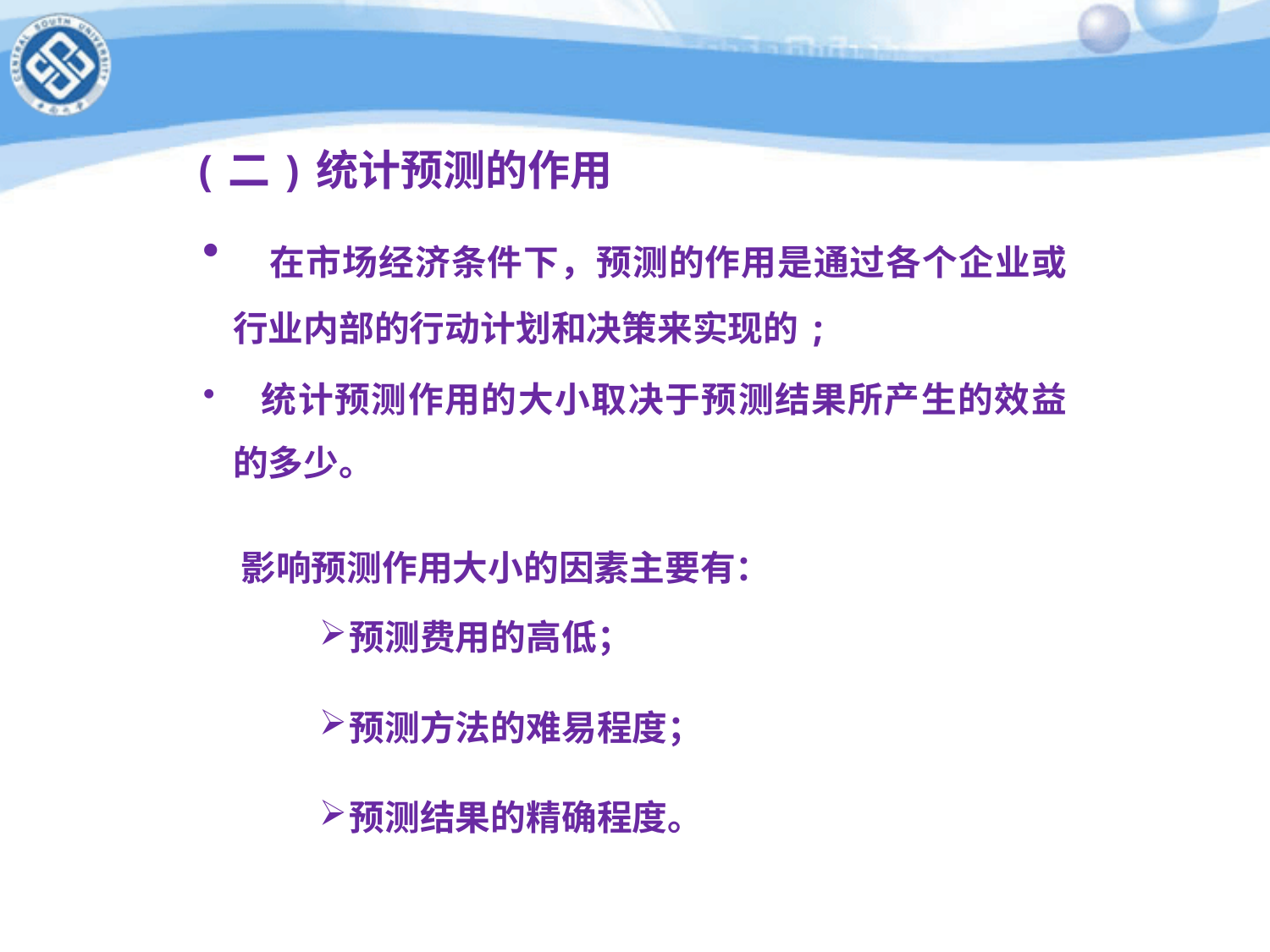

(二)统计预测的作用
  在市场经济条件下，预测的作用是通过各个企业或行业内部的行动计划和决策来实现的;
  统计预测作用的大小取决于预测结果所产生的效益的多少。
 影响预测作用大小的因素主要有：
预测费用的高低；

预测方法的难易程度；

预测结果的精确程度。